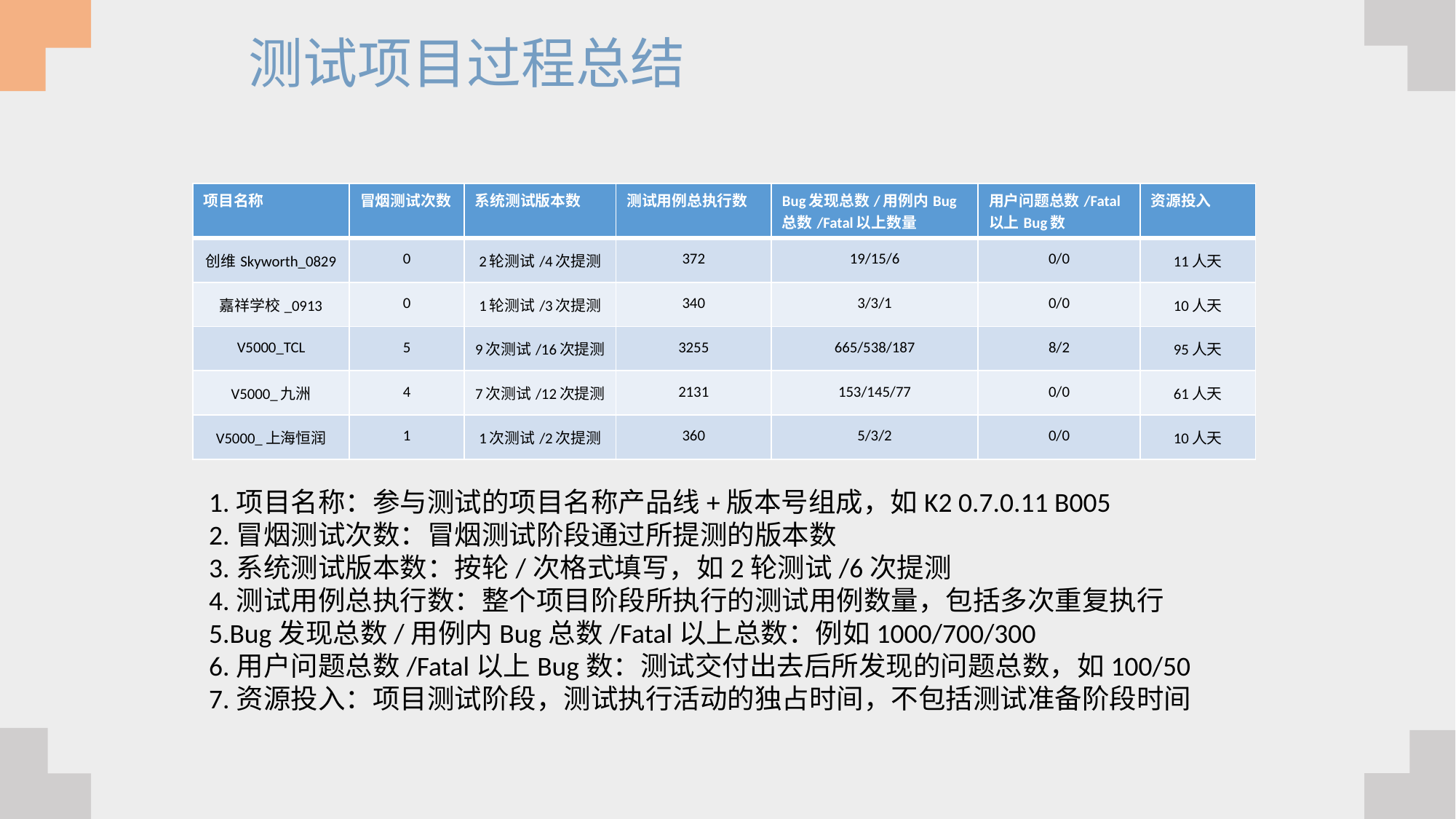

测试项目过程总结
| 项目名称 | 冒烟测试次数 | 系统测试版本数 | 测试用例总执行数 | Bug发现总数/用例内Bug总数/Fatal以上数量 | 用户问题总数/Fatal以上Bug数 | 资源投入 |
| --- | --- | --- | --- | --- | --- | --- |
| 创维Skyworth\_0829 | 0 | 2轮测试/4次提测 | 372 | 19/15/6 | 0/0 | 11人天 |
| 嘉祥学校\_0913 | 0 | 1轮测试/3次提测 | 340 | 3/3/1 | 0/0 | 10人天 |
| V5000\_TCL | 5 | 9次测试/16次提测 | 3255 | 665/538/187 | 8/2 | 95人天 |
| V5000\_九洲 | 4 | 7次测试/12次提测 | 2131 | 153/145/77 | 0/0 | 61人天 |
| V5000\_上海恒润 | 1 | 1次测试/2次提测 | 360 | 5/3/2 | 0/0 | 10人天 |
1.项目名称：参与测试的项目名称产品线+版本号组成，如K2 0.7.0.11 B005
2.冒烟测试次数：冒烟测试阶段通过所提测的版本数
3.系统测试版本数：按轮/次格式填写，如2轮测试/6次提测
4.测试用例总执行数：整个项目阶段所执行的测试用例数量，包括多次重复执行
5.Bug发现总数/用例内Bug总数/Fatal以上总数：例如1000/700/300
6.用户问题总数/Fatal以上Bug数：测试交付出去后所发现的问题总数，如100/50
7.资源投入：项目测试阶段，测试执行活动的独占时间，不包括测试准备阶段时间